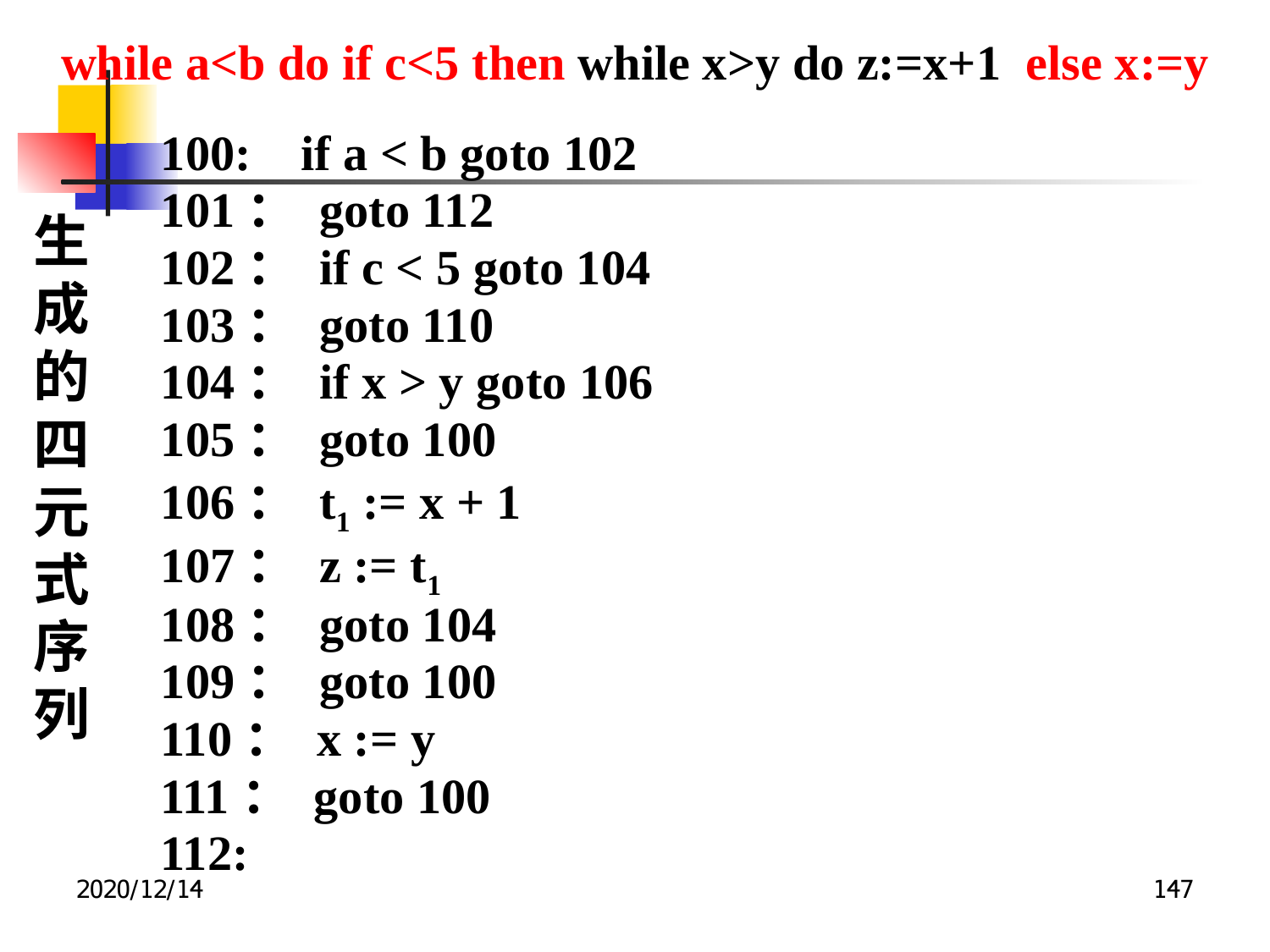

while a<b do if c<5 then while x>y do z:=x+1  else x:=y
生成的四元式序列
100:    if a < b goto 102
101： goto 112
102： if c < 5 goto 104
103： goto 110
104： if x > y goto 106
105： goto 100
106： t1 := x + 1
107： z := t1
108： goto 104
109： goto 100
110： x := y
111： goto 100
112:
2020/12/14
147